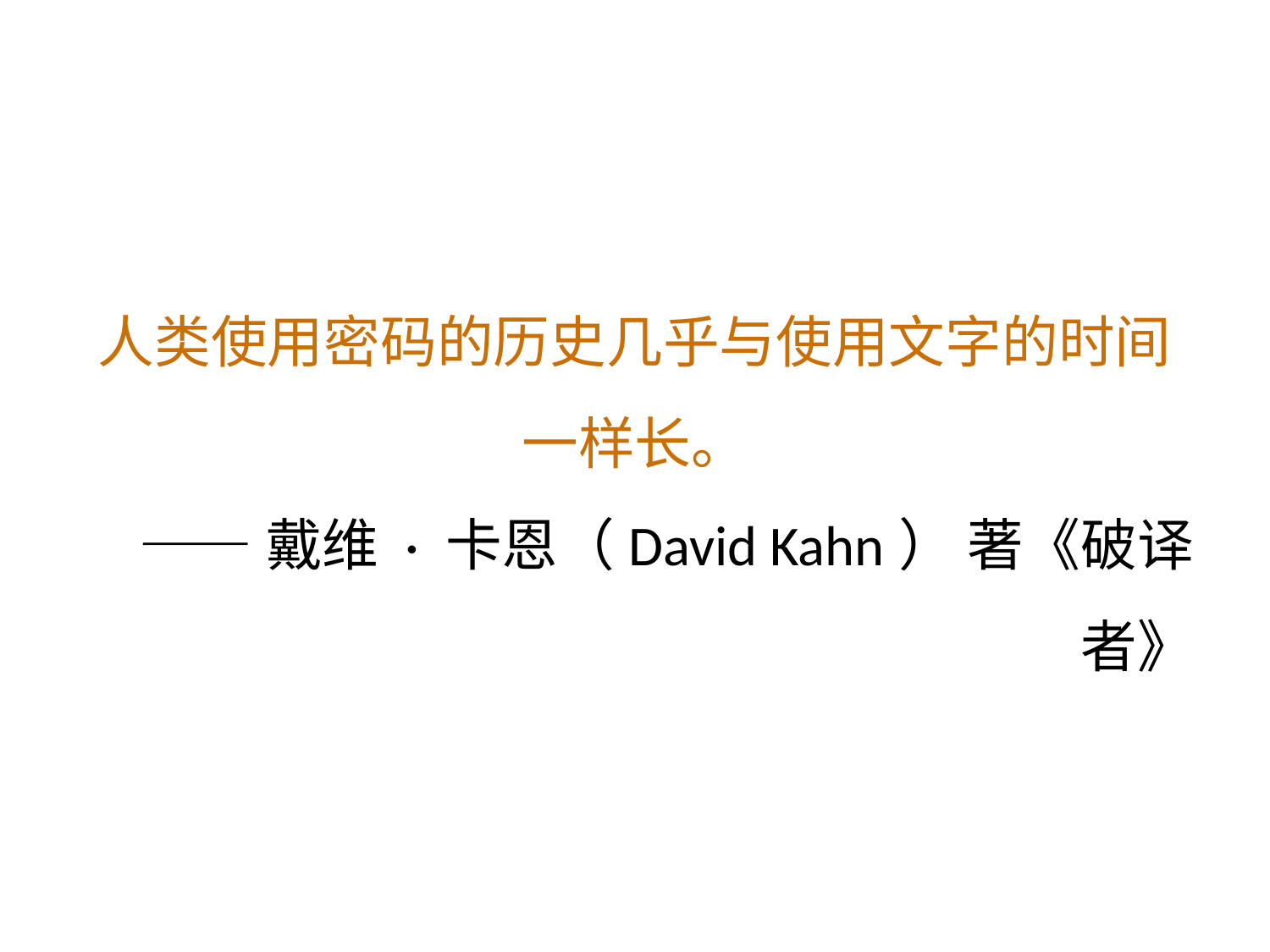

# 人类使用密码的历史几乎与使用文字的时间一样长。
——戴维 · 卡恩（David Kahn） 著《破译者》